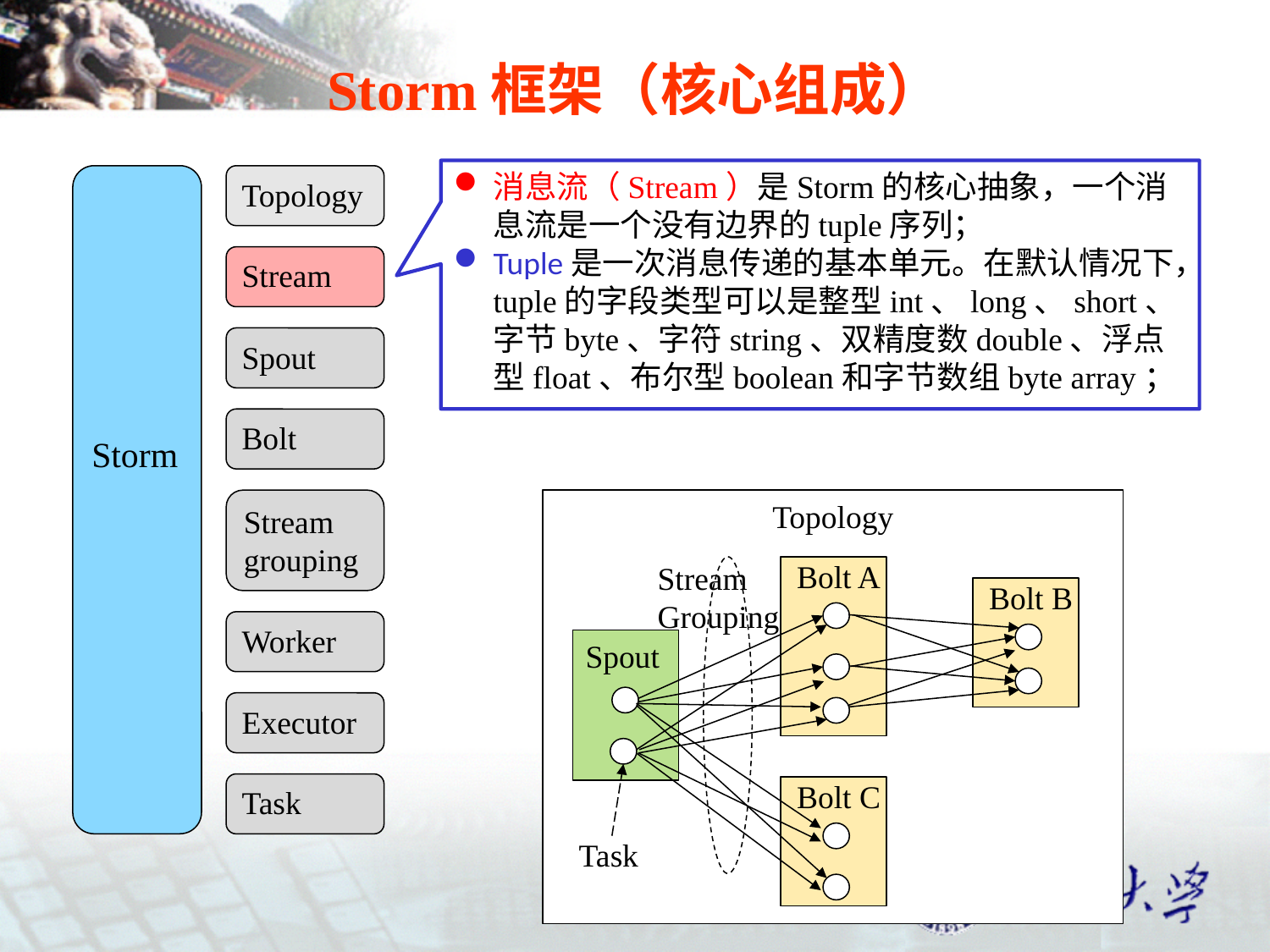

# Storm框架（核心组成）
消息流（Stream）是Storm的核心抽象，一个消息流是一个没有边界的tuple序列；
Tuple是一次消息传递的基本单元。在默认情况下，tuple的字段类型可以是整型int、long、short、字节byte、字符string、双精度数double、浮点型float、布尔型boolean和字节数组byte array；

Storm
Topology
Stream
Spout
Bolt
Stream
grouping
Worker
Executor
Task
Topology
Stream
Grouping

  Bolt A

  Bolt B

Spout

  Bolt C

Task